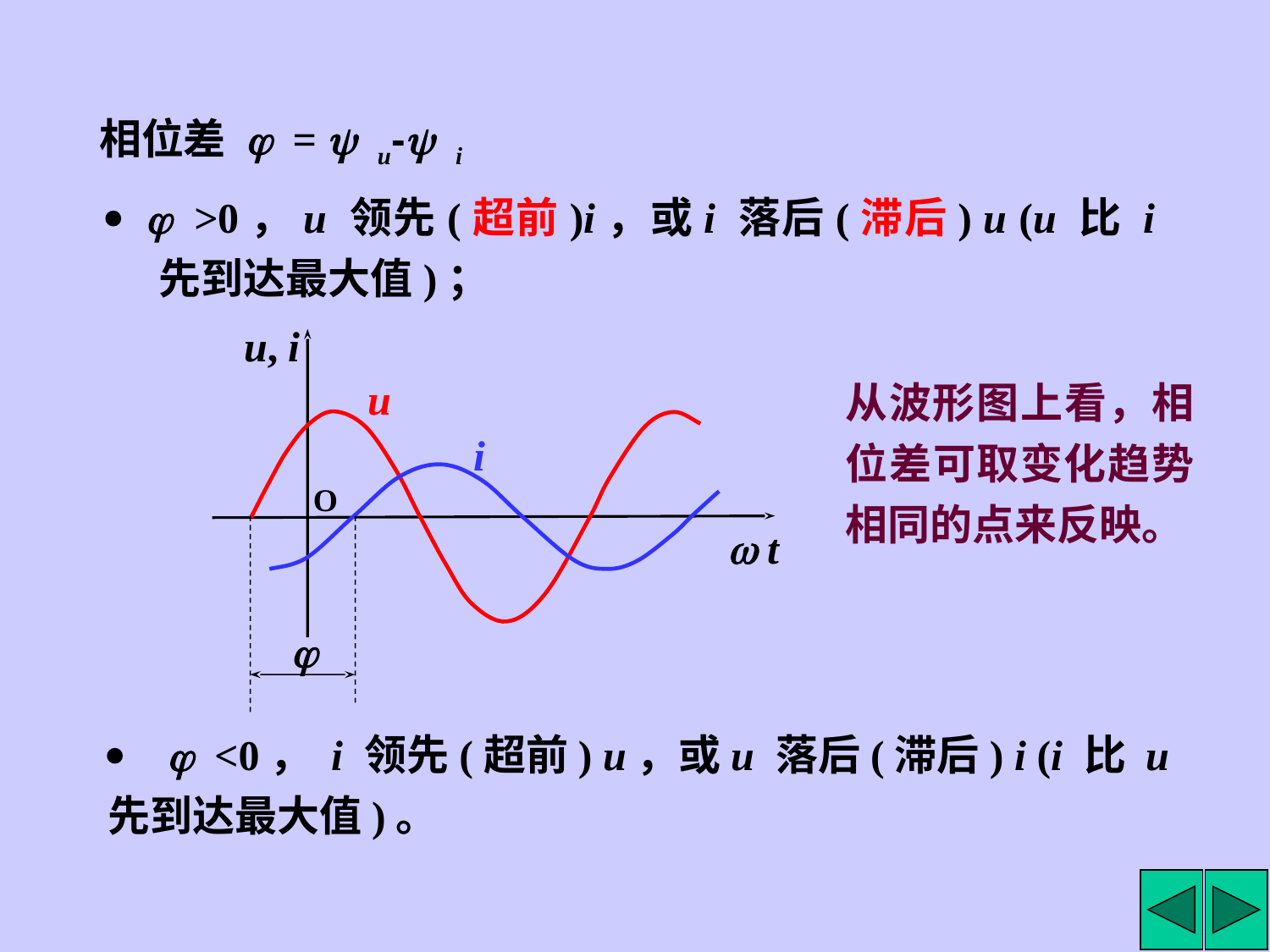

相位差 ϕ = ψ u-ψ i
• ϕ >0，u 领先(超前)i，或i 落后(滞后) u (u 比 i 先到达最大值)；
u, i

u

 i

O
ω t

ϕ

从波形图上看，相位差可取变化趋势相同的点来反映。
•  ϕ <0， i 领先(超前) u，或u 落后(滞后) i (i 比 u 先到达最大值)。